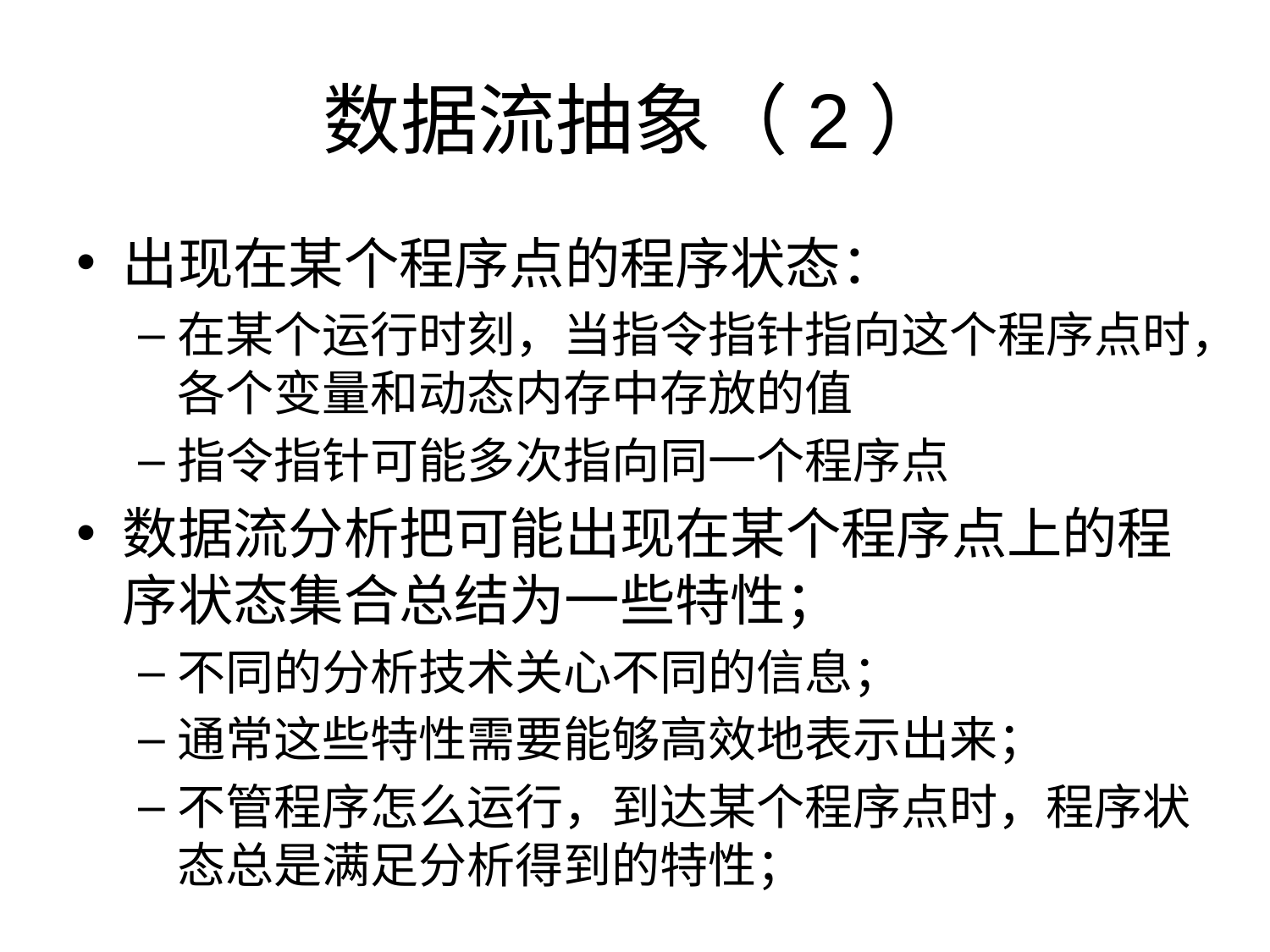

# 数据流抽象（2）
出现在某个程序点的程序状态：
在某个运行时刻，当指令指针指向这个程序点时，各个变量和动态内存中存放的值
指令指针可能多次指向同一个程序点
数据流分析把可能出现在某个程序点上的程序状态集合总结为一些特性；
不同的分析技术关心不同的信息；
通常这些特性需要能够高效地表示出来；
不管程序怎么运行，到达某个程序点时，程序状态总是满足分析得到的特性；